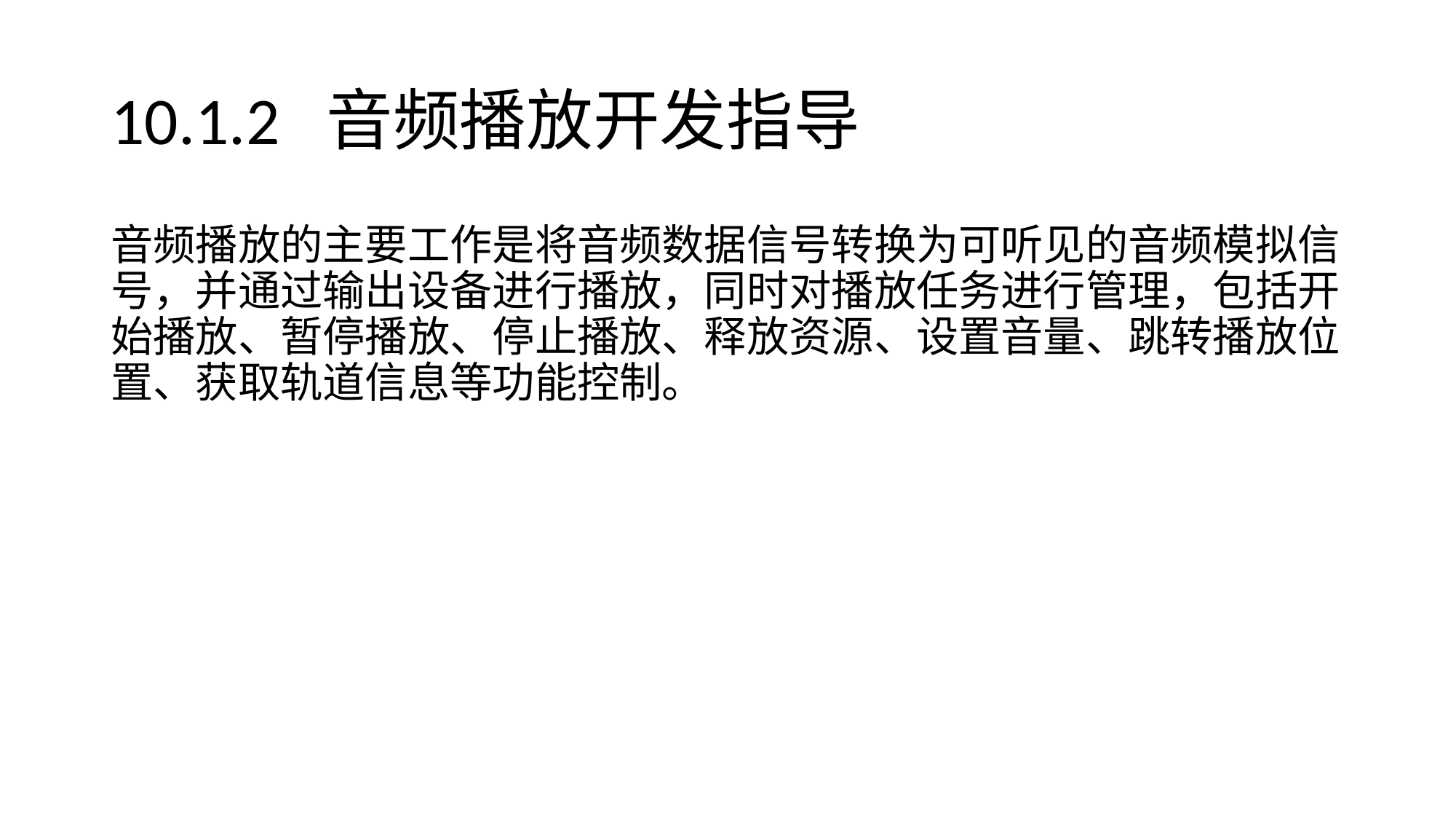

# 10.1.2  音频播放开发指导
音频播放的主要工作是将音频数据信号转换为可听见的音频模拟信号，并通过输出设备进行播放，同时对播放任务进行管理，包括开始播放、暂停播放、停止播放、释放资源、设置音量、跳转播放位置、获取轨道信息等功能控制。